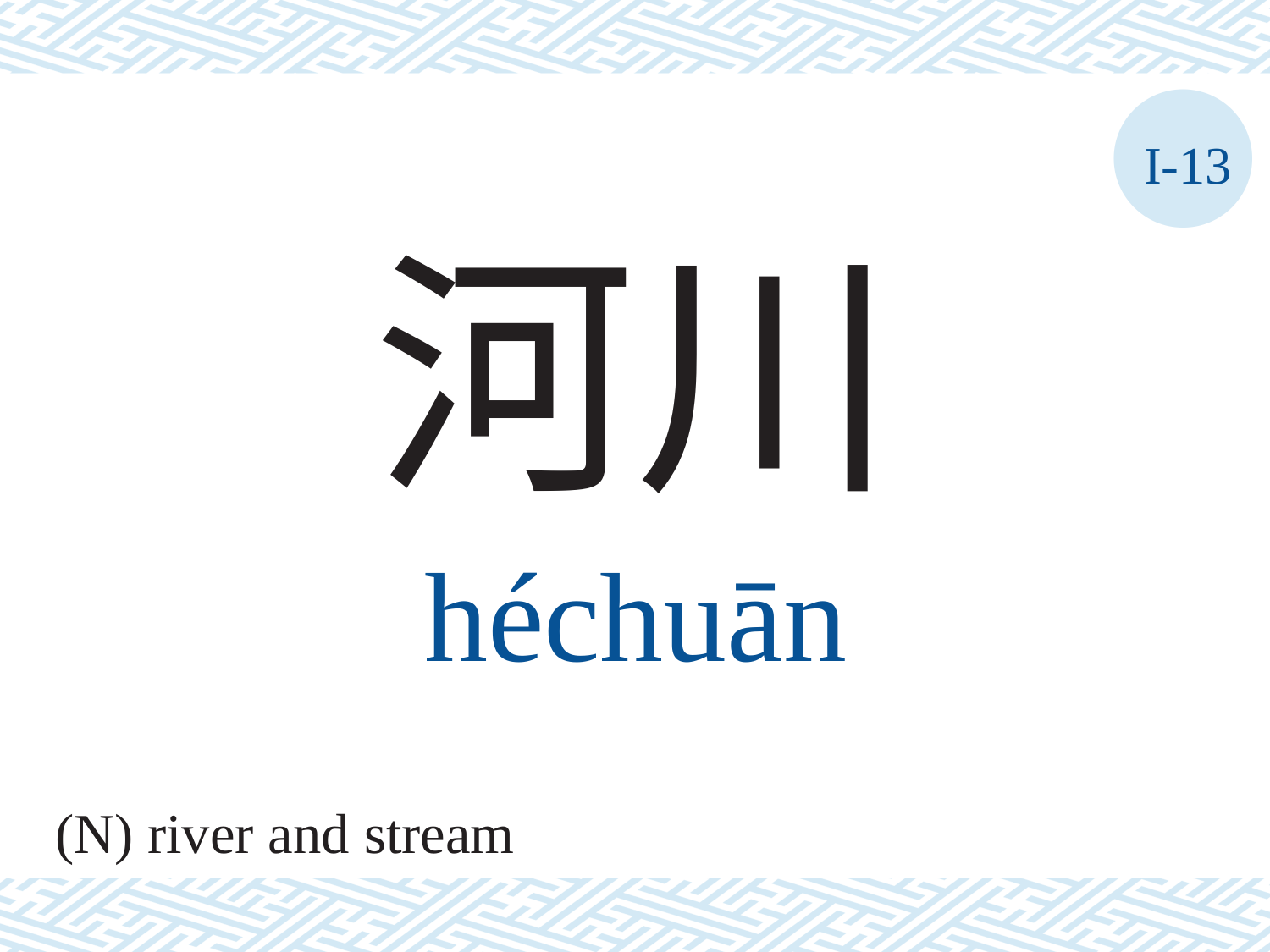

I-13
河川
héchuān
(N) river and stream